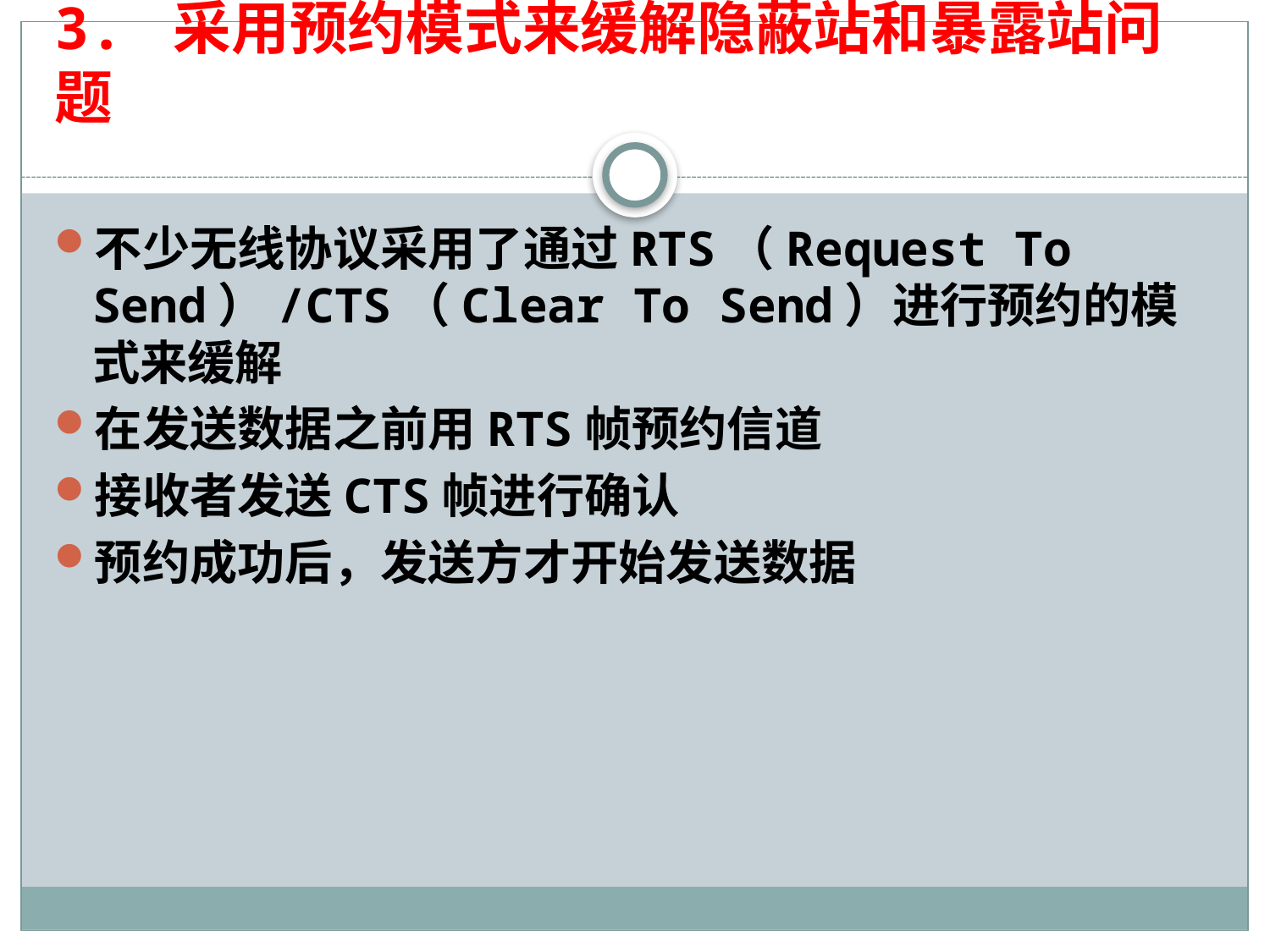

# 3. 采用预约模式来缓解隐蔽站和暴露站问题
不少无线协议采用了通过RTS（Request To Send）/CTS（Clear To Send）进行预约的模式来缓解
在发送数据之前用RTS帧预约信道
接收者发送CTS帧进行确认
预约成功后，发送方才开始发送数据